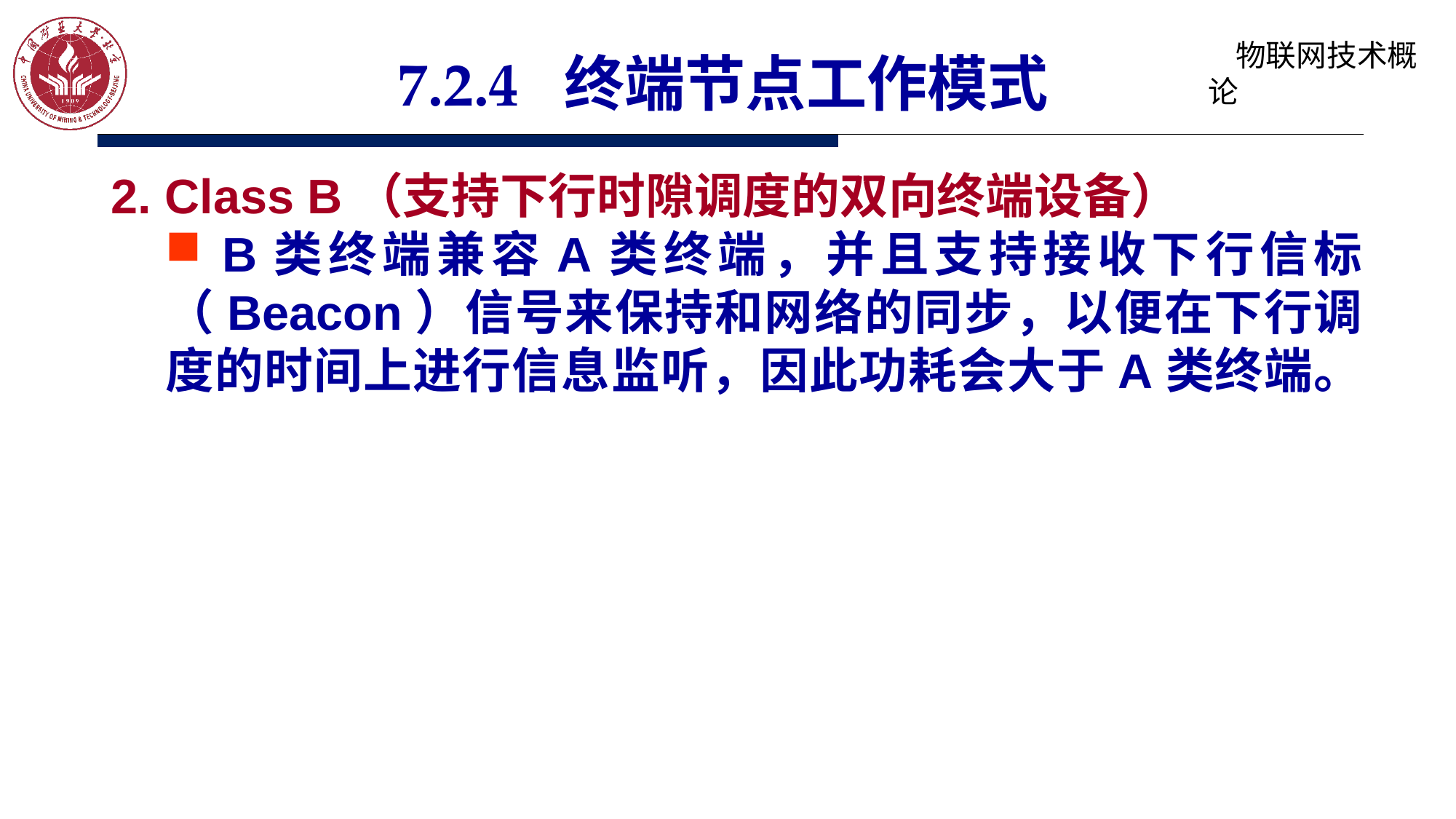

# 7.2.4  终端节点工作模式
2. Class B（支持下行时隙调度的双向终端设备）
 B类终端兼容A类终端，并且支持接收下行信标（Beacon）信号来保持和网络的同步，以便在下行调度的时间上进行信息监听，因此功耗会大于A类终端。